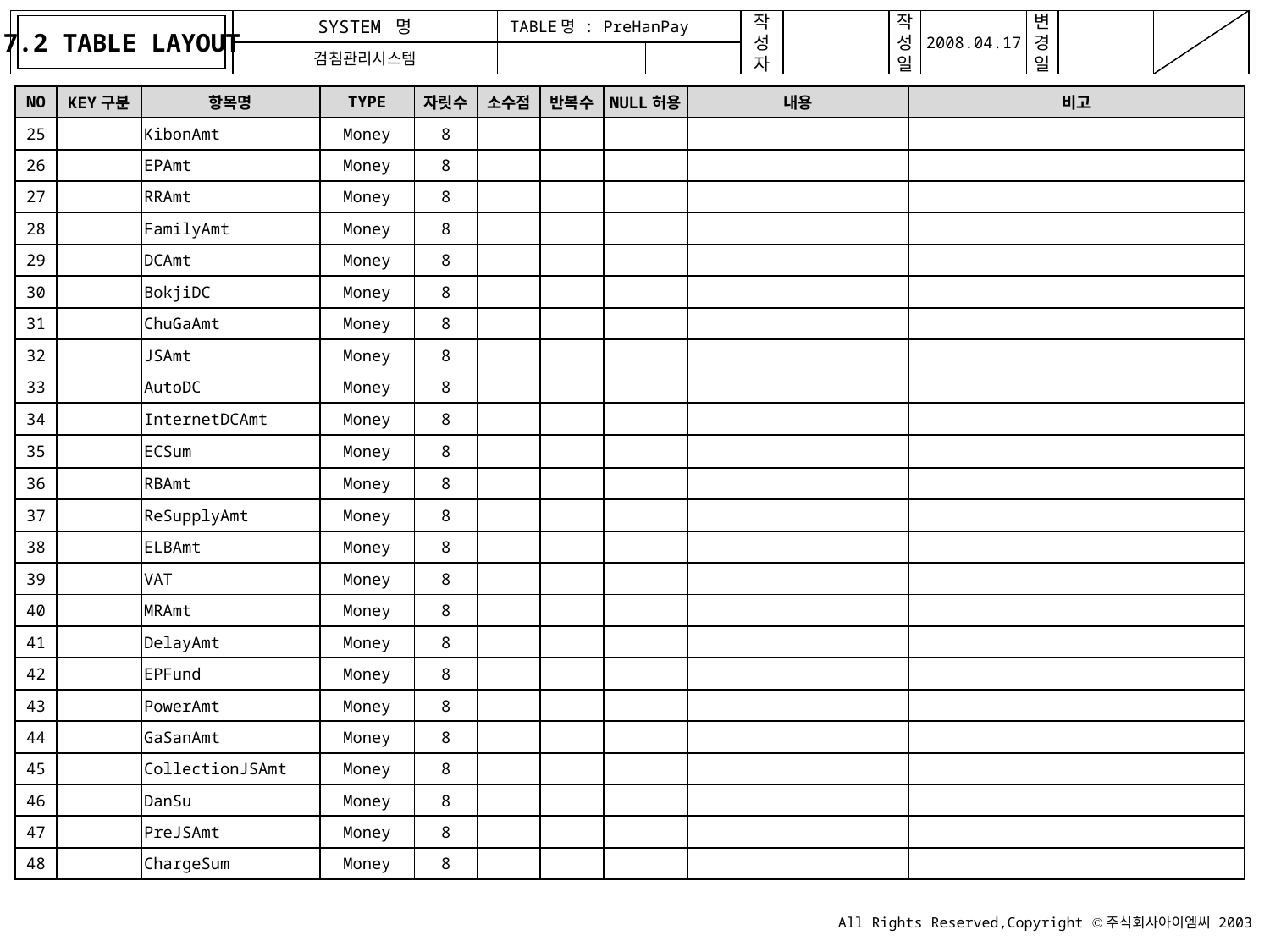

7.2 TABLE LAYOUT
TABLE명 : PreHanPay
| NO | KEY구분 | 항목명 | TYPE | 자릿수 | 소수점 | 반복수 | NULL허용 | 내용 | 비고 |
| --- | --- | --- | --- | --- | --- | --- | --- | --- | --- |
| 25 |  | KibonAmt | Money | 8 |  |  |  |  |  |
| 26 |  | EPAmt | Money | 8 |  |  |  |  |  |
| 27 |  | RRAmt | Money | 8 |  |  |  |  |  |
| 28 |  | FamilyAmt | Money | 8 |  |  |  |  |  |
| 29 |  | DCAmt | Money | 8 |  |  |  |  |  |
| 30 |  | BokjiDC | Money | 8 |  |  |  |  |  |
| 31 |  | ChuGaAmt | Money | 8 |  |  |  |  |  |
| 32 |  | JSAmt | Money | 8 |  |  |  |  |  |
| 33 |  | AutoDC | Money | 8 |  |  |  |  |  |
| 34 |  | InternetDCAmt | Money | 8 |  |  |  |  |  |
| 35 |  | ECSum | Money | 8 |  |  |  |  |  |
| 36 |  | RBAmt | Money | 8 |  |  |  |  |  |
| 37 |  | ReSupplyAmt | Money | 8 |  |  |  |  |  |
| 38 |  | ELBAmt | Money | 8 |  |  |  |  |  |
| 39 |  | VAT | Money | 8 |  |  |  |  |  |
| 40 |  | MRAmt | Money | 8 |  |  |  |  |  |
| 41 |  | DelayAmt | Money | 8 |  |  |  |  |  |
| 42 |  | EPFund | Money | 8 |  |  |  |  |  |
| 43 |  | PowerAmt | Money | 8 |  |  |  |  |  |
| 44 |  | GaSanAmt | Money | 8 |  |  |  |  |  |
| 45 |  | CollectionJSAmt | Money | 8 |  |  |  |  |  |
| 46 |  | DanSu | Money | 8 |  |  |  |  |  |
| 47 |  | PreJSAmt | Money | 8 |  |  |  |  |  |
| 48 |  | ChargeSum | Money | 8 |  |  |  |  |  |